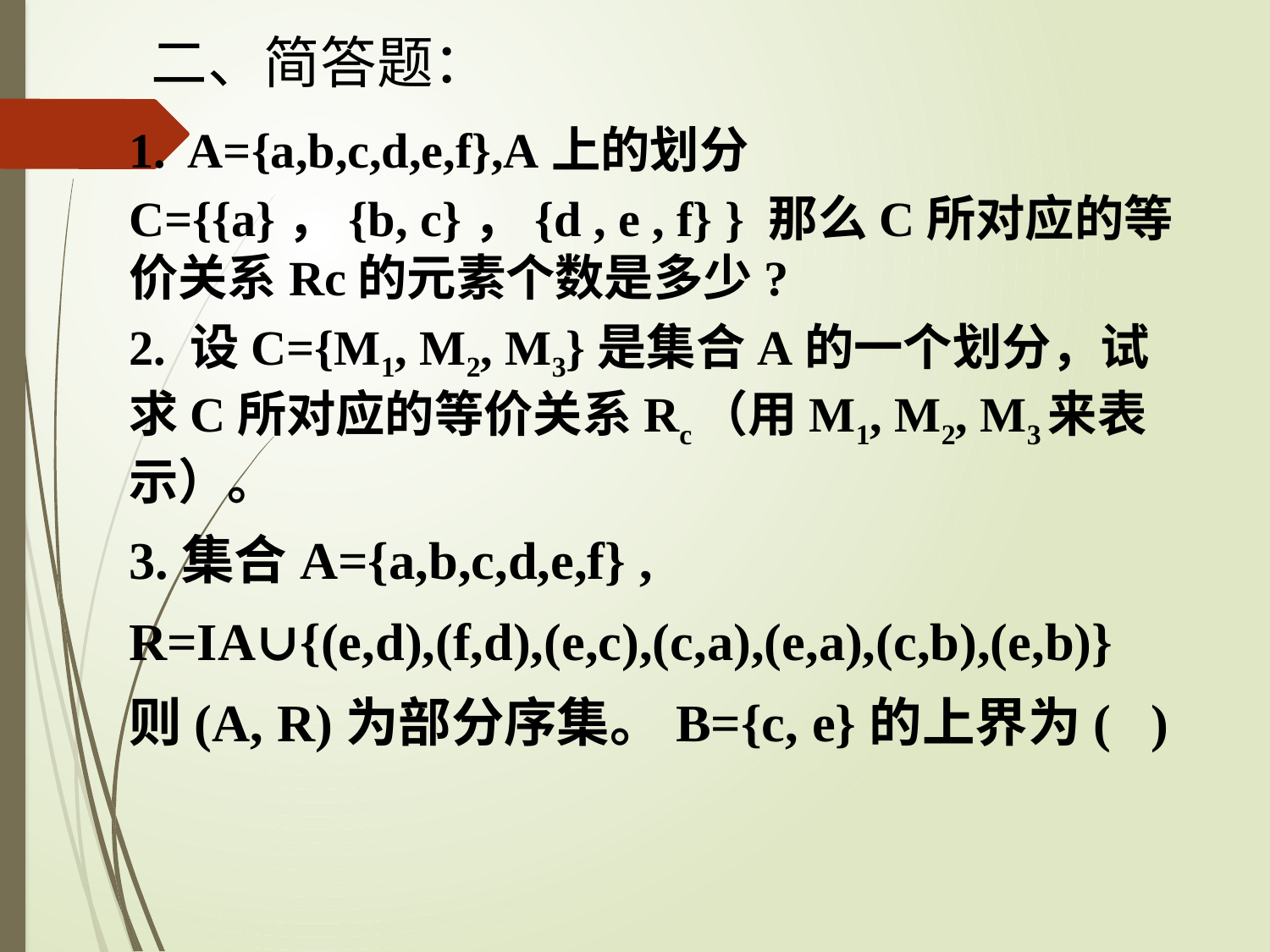

# 二、简答题：
1.  A={a,b,c,d,e,f},A上的划分
C={{a}，{b, c}，{d , e , f} } 那么C所对应的等价关系Rc的元素个数是多少?
2. 设C={M1, M2, M3}是集合A的一个划分，试求C所对应的等价关系Rc（用M1, M2, M3来表示）。
3.集合A={a,b,c,d,e,f} ,
R=IA∪{(e,d),(f,d),(e,c),(c,a),(e,a),(c,b),(e,b)}
则(A, R)为部分序集。B={c, e}的上界为(   )